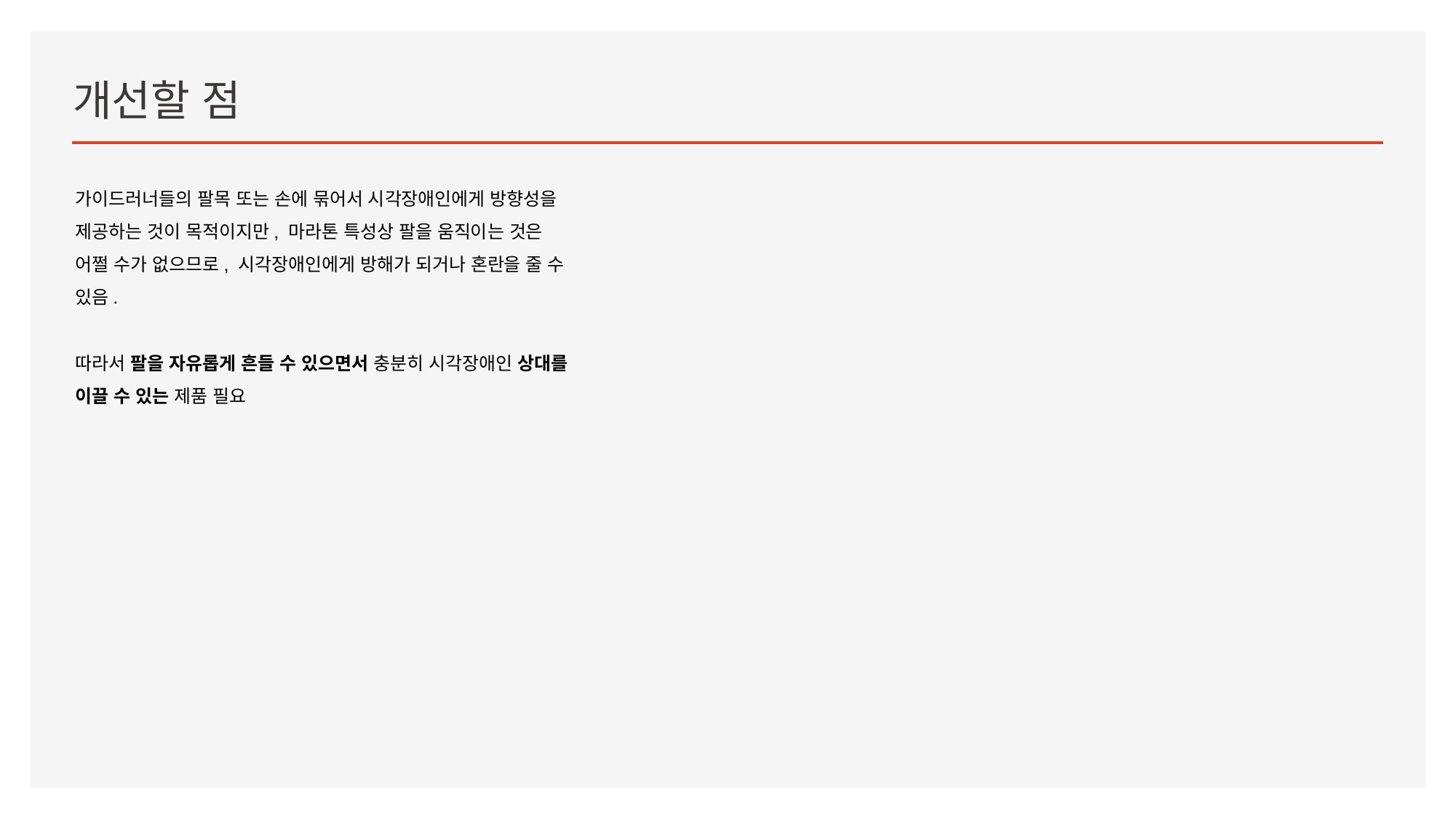

# 개선할 점
가이드러너들의 팔목 또는 손에 묶어서 시각장애인에게 방향성을 제공하는 것이 목적이지만, 마라톤 특성상 팔을 움직이는 것은 어쩔 수가 없으므로, 시각장애인에게 방해가 되거나 혼란을 줄 수 있음.
따라서 팔을 자유롭게 흔들 수 있으면서 충분히 시각장애인 상대를 이끌 수 있는 제품 필요